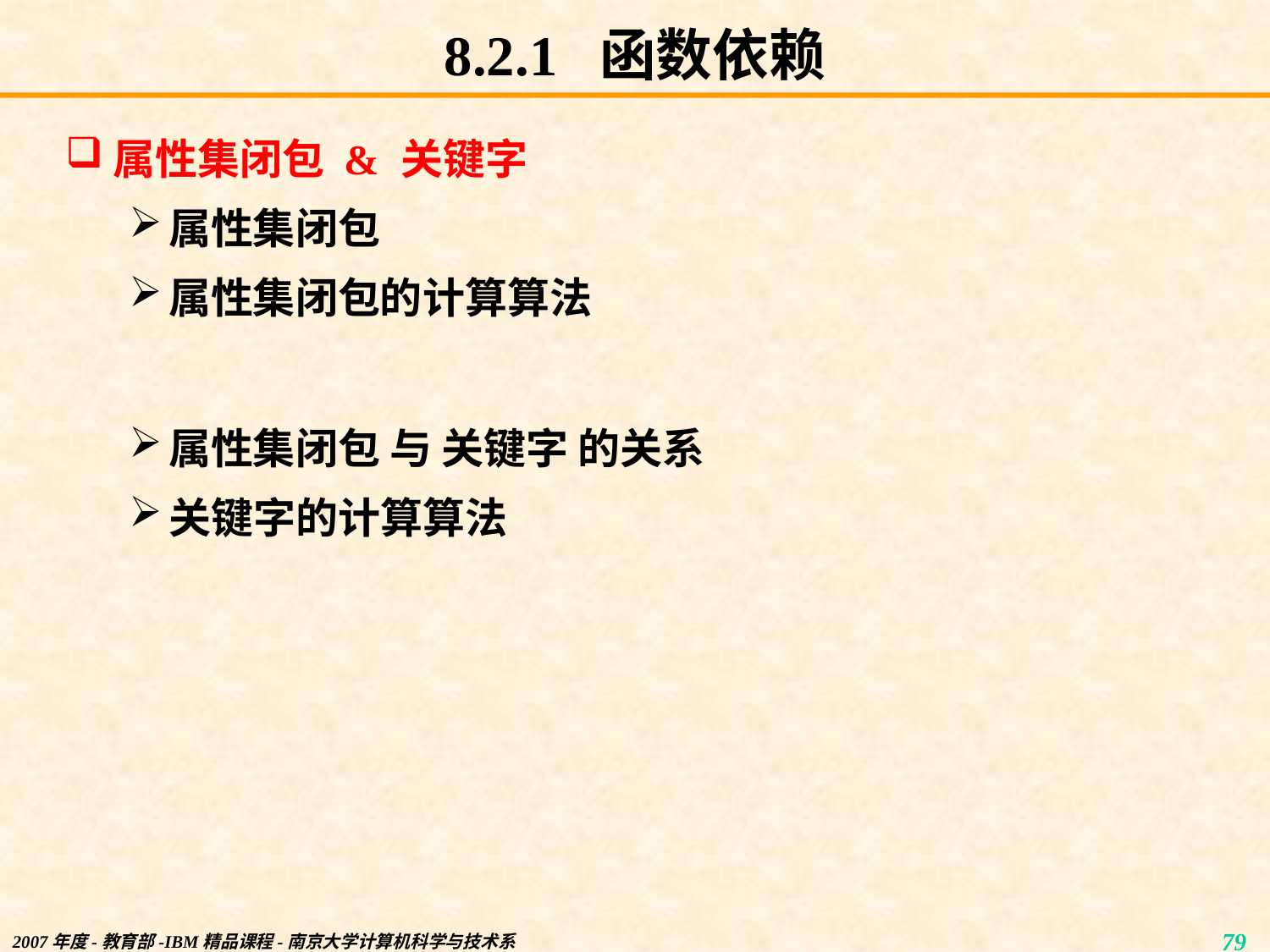

# 8.2.1  函数依赖
属性集闭包 & 关键字
属性集闭包
属性集闭包的计算算法

属性集闭包 与 关键字 的关系
关键字的计算算法
79
2007年度-教育部-IBM精品课程-南京大学计算机科学与技术系